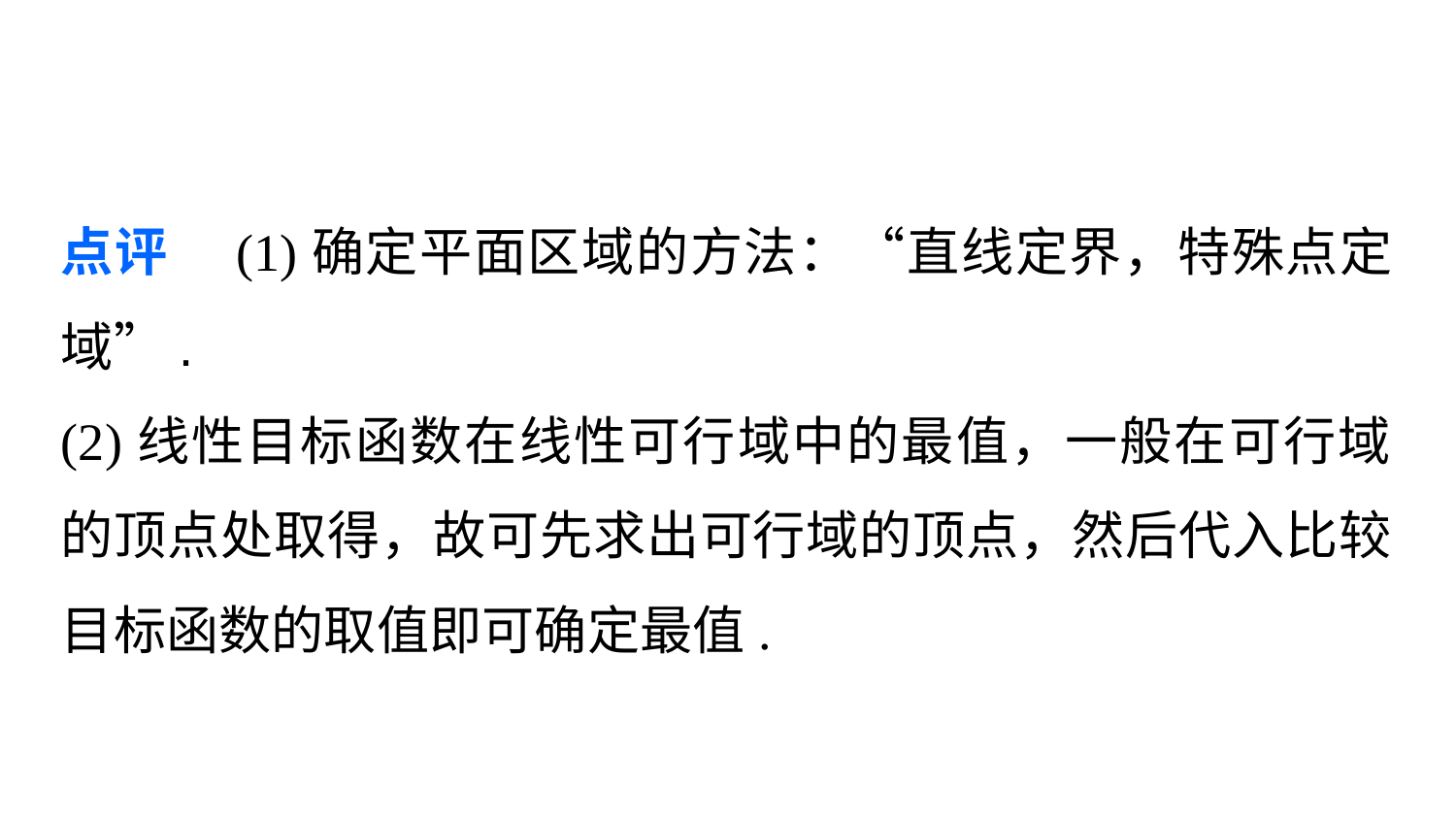

点评　(1)确定平面区域的方法：“直线定界，特殊点定域”.
(2)线性目标函数在线性可行域中的最值，一般在可行域的顶点处取得，故可先求出可行域的顶点，然后代入比较目标函数的取值即可确定最值.